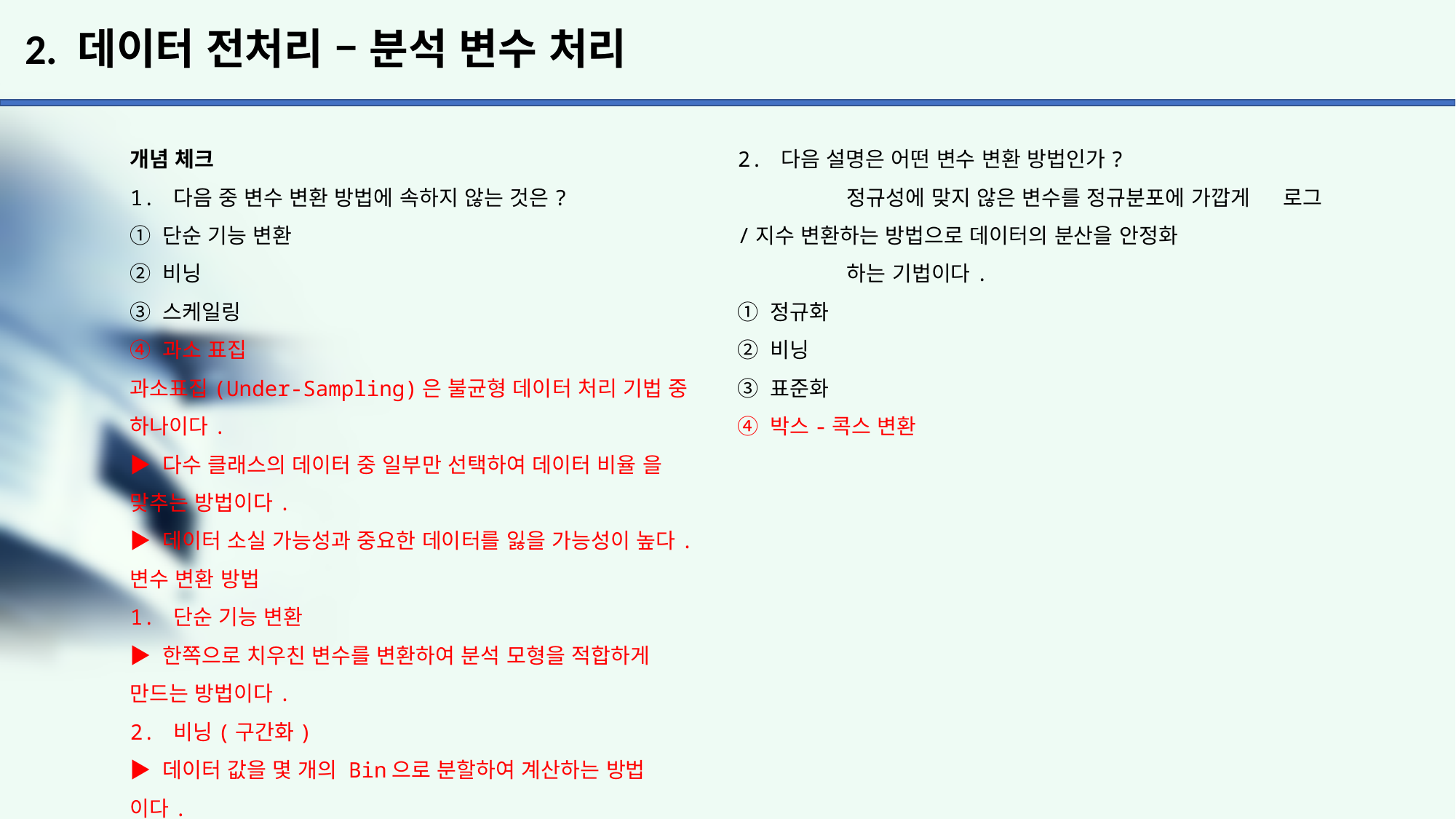

# 2. 데이터 전처리 – 분석 변수 처리
개념 체크
1. 다음 중 변수 변환 방법에 속하지 않는 것은?
① 단순 기능 변환
② 비닝
③ 스케일링
④ 과소 표집
과소표집(Under-Sampling)은 불균형 데이터 처리 기법 중
하나이다.
▶ 다수 클래스의 데이터 중 일부만 선택하여 데이터 비율 을 맞추는 방법이다.
▶ 데이터 소실 가능성과 중요한 데이터를 잃을 가능성이 높다.
변수 변환 방법
1. 단순 기능 변환
▶ 한쪽으로 치우친 변수를 변환하여 분석 모형을 적합하게
만드는 방법이다.
2. 비닝(구간화)
▶ 데이터 값을 몇 개의 Bin으로 분할하여 계산하는 방법
이다.
▶ 구조화, 연속형, 이산형 변수를 특정 구간으로 나누어
범주형 또는 순위형 변수로 변환하는 방법이다.
3. 스케일링
▶ 데이터의 성질은 유지한 채 데이터의 범위를 조정하는 방법이다.
4. 정규화
▶ 데이터의 값을 0~1사이의 값으로 변환하는 방법이다.
5. 표준화
▶ 입력된 데이터를 평균이 0이고, 분산이 1인 표준 정규
분포로 변환하는 방법이다.
▶ 평균 0을 중심으로 양쪽으로 데이터를 분포시키는 방법 이다.
6. 박스-콕스 변환
▶ 정규성에 맞지 않은 변수를 정규분포에 가깝게 변환하는
방법으로 데이터의 분산을 안정화하는 기법이다.
2. 다음 설명은 어떤 변수 변환 방법인가?
	정규성에 맞지 않은 변수를 정규분포에 가깝게 	로그/지수 변환하는 방법으로 데이터의 분산을 안정화
	하는 기법이다.
① 정규화
② 비닝
③ 표준화
④ 박스-콕스 변환